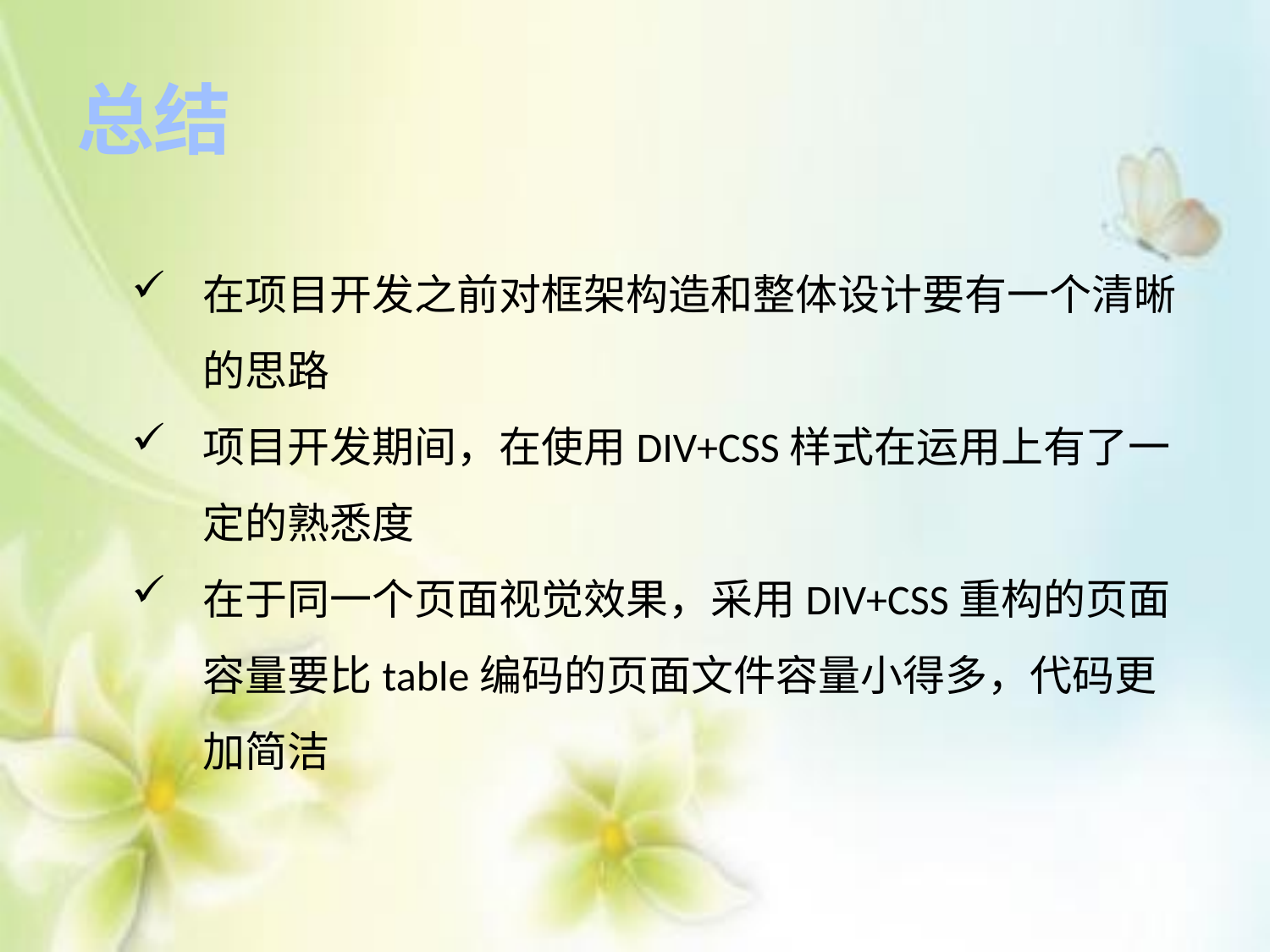

# 总结

在项目开发之前对框架构造和整体设计要有一个清晰的思路
项目开发期间，在使用DIV+CSS样式在运用上有了一定的熟悉度
在于同一个页面视觉效果，采用DIV+CSS重构的页面容量要比table编码的页面文件容量小得多，代码更加简洁